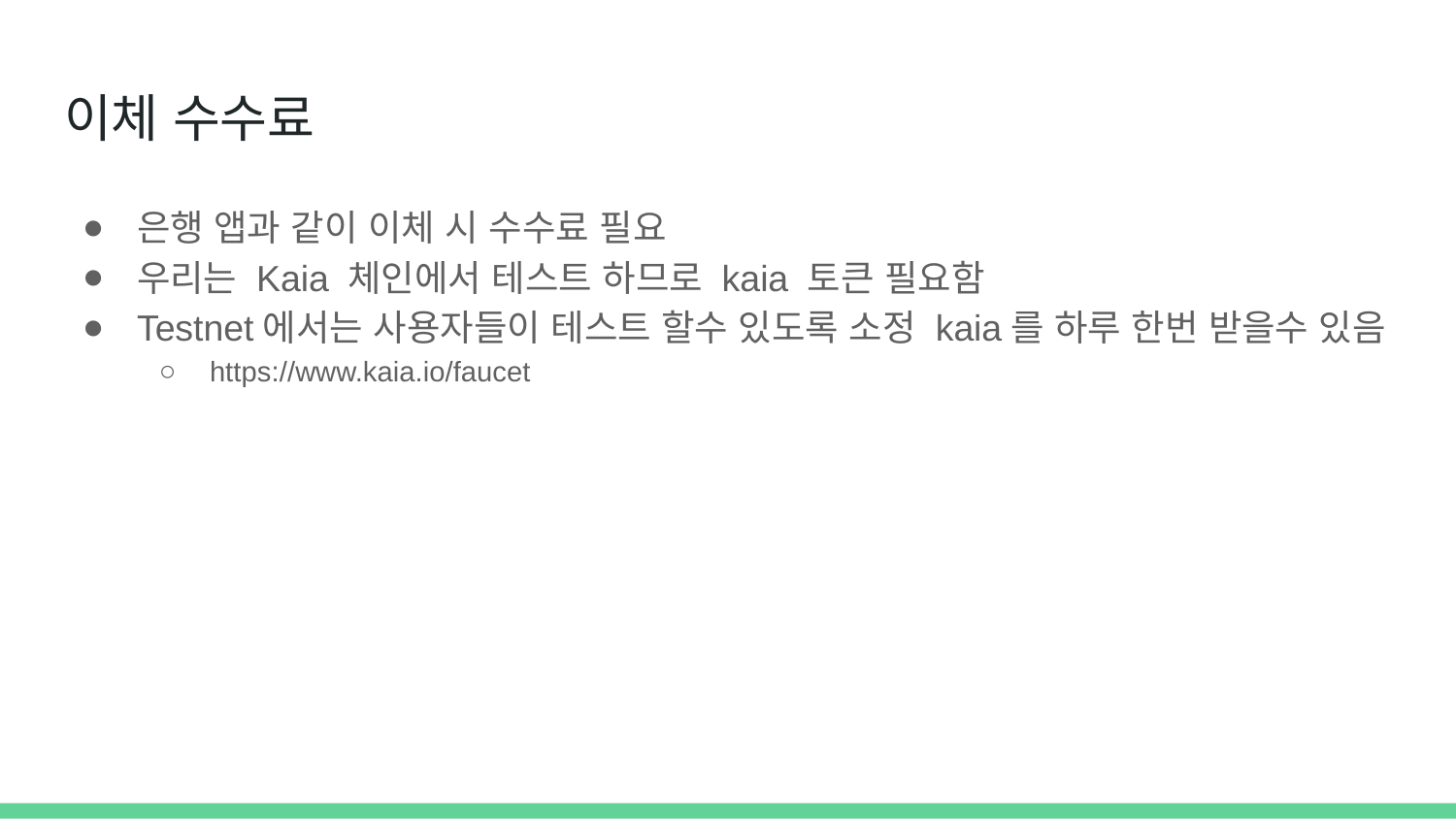

# 이체 수수료
은행 앱과 같이 이체 시 수수료 필요
우리는 Kaia 체인에서 테스트 하므로 kaia 토큰 필요함
Testnet에서는 사용자들이 테스트 할수 있도록 소정 kaia를 하루 한번 받을수 있음
https://www.kaia.io/faucet